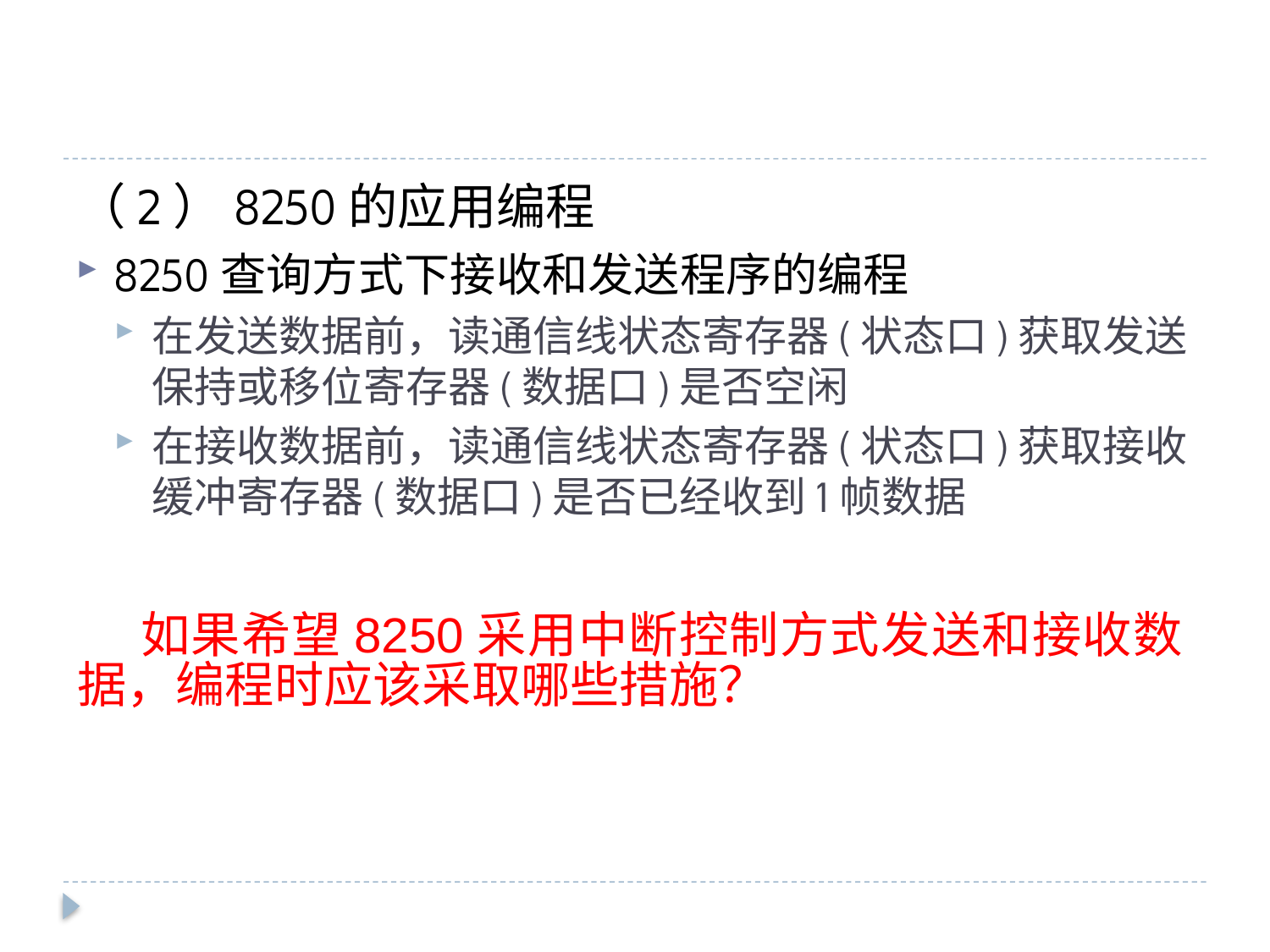

#
（2）8250的应用编程
8250查询方式下接收和发送程序的编程
在发送数据前，读通信线状态寄存器(状态口)获取发送保持或移位寄存器(数据口)是否空闲
在接收数据前，读通信线状态寄存器(状态口)获取接收缓冲寄存器(数据口)是否已经收到1帧数据
如果希望8250采用中断控制方式发送和接收数据，编程时应该采取哪些措施？